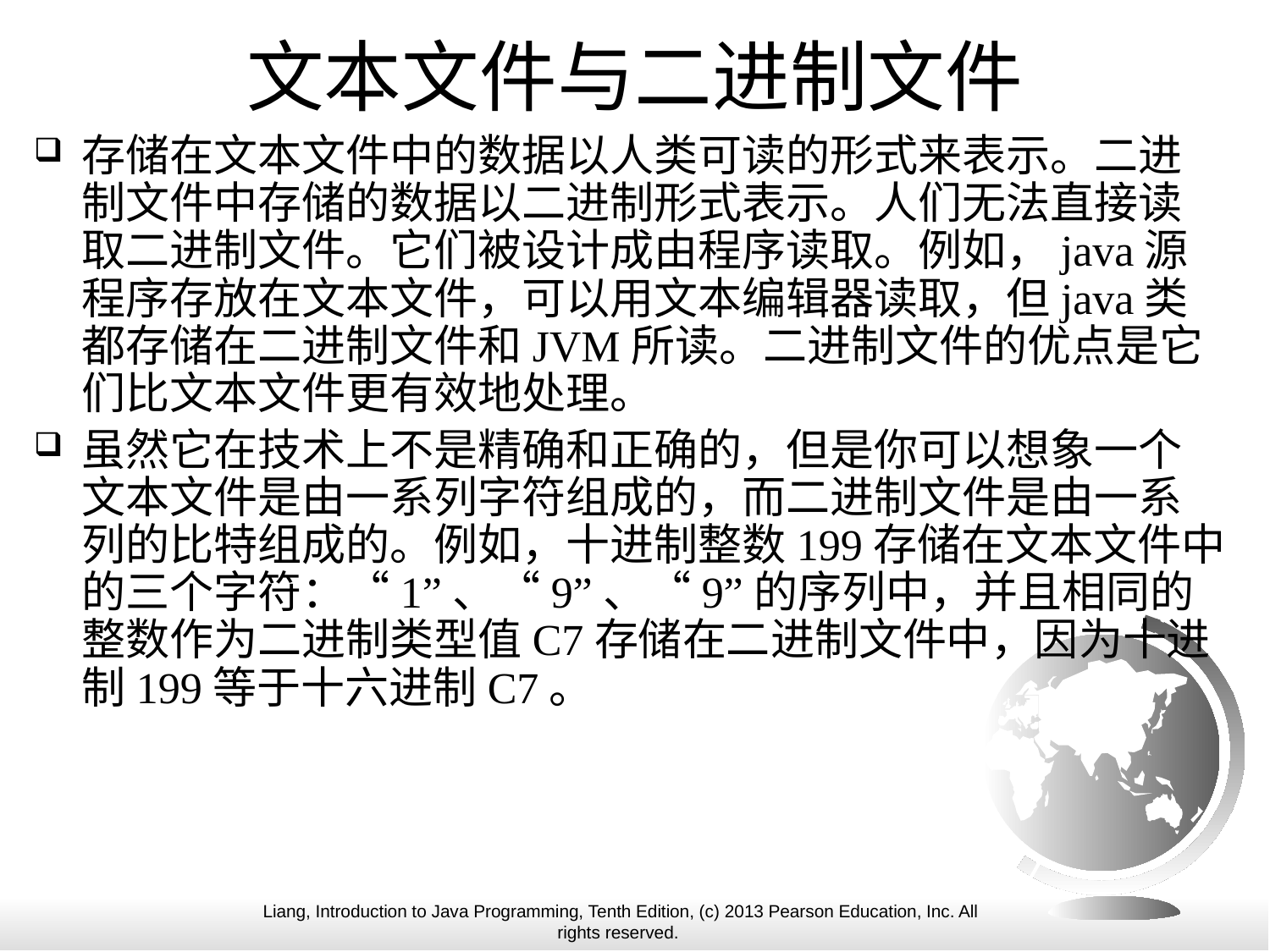

# 文本文件与二进制文件
存储在文本文件中的数据以人类可读的形式来表示。二进制文件中存储的数据以二进制形式表示。人们无法直接读取二进制文件。它们被设计成由程序读取。例如，java源程序存放在文本文件，可以用文本编辑器读取，但java类都存储在二进制文件和JVM所读。二进制文件的优点是它们比文本文件更有效地处理。
虽然它在技术上不是精确和正确的，但是你可以想象一个文本文件是由一系列字符组成的，而二进制文件是由一系列的比特组成的。例如，十进制整数199存储在文本文件中的三个字符：“1”、“9”、“9”的序列中，并且相同的整数作为二进制类型值C7存储在二进制文件中，因为十进制199等于十六进制C7。
5